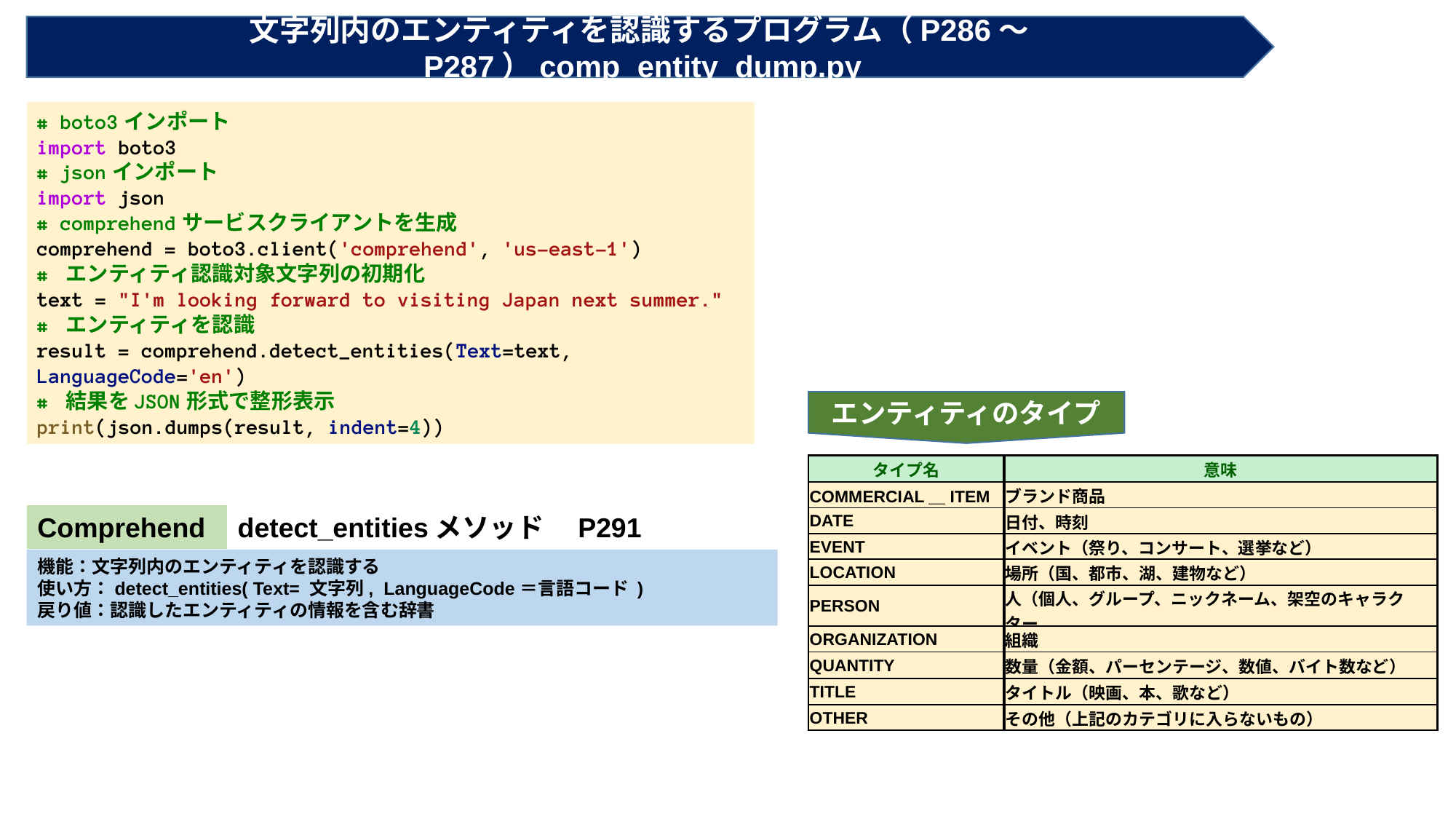

文字列内のエンティティを認識するプログラム（P286～P287）comp_entity_dump.py
# boto3インポート
import boto3
# jsonインポート
import json
# comprehendサービスクライアントを生成
comprehend = boto3.client('comprehend', 'us-east-1')
# エンティティ認識対象文字列の初期化
text = "I'm looking forward to visiting Japan next summer."
# エンティティを認識
result = comprehend.detect_entities(Text=text, LanguageCode='en')
# 結果をJSON形式で整形表示
print(json.dumps(result, indent=4))
エンティティのタイプ
| タイプ名 | 意味 |
| --- | --- |
| COMMERCIAL＿ITEM | ブランド商品 |
| DATE | 日付、時刻 |
| EVENT | イベント（祭り、コンサート、選挙など） |
| LOCATION | 場所（国、都市、湖、建物など） |
| PERSON | 人（個人、グループ、ニックネーム、架空のキャラクター |
| ORGANIZATION | 組織 |
| QUANTITY | 数量（金額、パーセンテージ、数値、バイト数など） |
| TITLE | タイトル（映画、本、歌など） |
| OTHER | その他（上記のカテゴリに入らないもの） |
Comprehend
detect_entitiesメソッド　P291
機能：文字列内のエンティティを認識する
使い方：detect_entities( Text= 文字列,  LanguageCode＝言語コード )
戻り値：認識したエンティティの情報を含む辞書